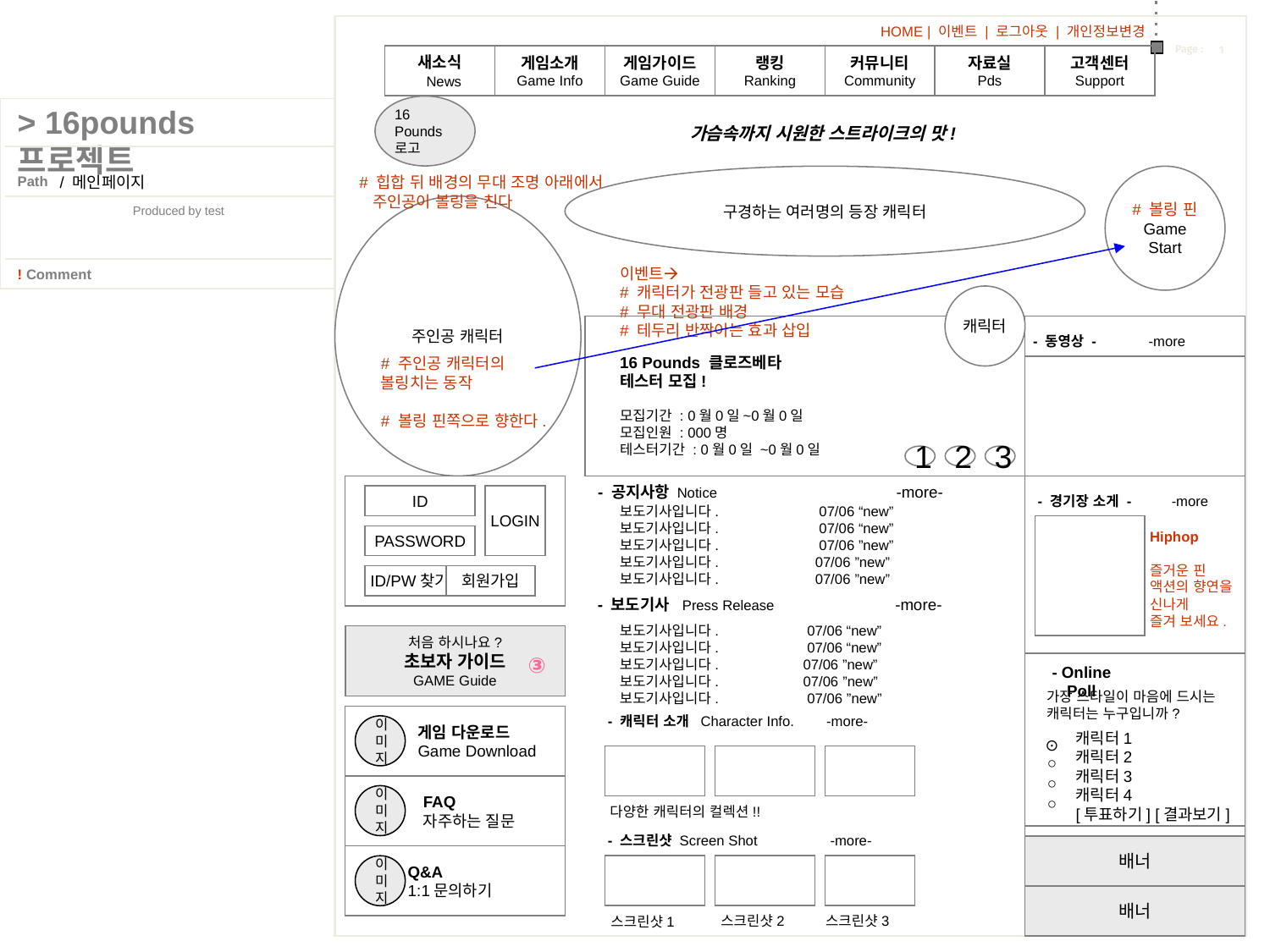

HOME | 이벤트 | 로그아웃 | 개인정보변경
새소식
 News
게임소개
Game Info
게임가이드
Game Guide
랭킹
Ranking
커뮤니티
Community
자료실
Pds
고객센터
Support
16 Pounds
로고
가슴속까지 시원한 스트라이크의 맛!
/ 메인페이지
# 힙합 뒤 배경의 무대 조명 아래에서 주인공이 볼링을 친다
구경하는 여러명의 등장 캐릭터
# 볼링 핀 Game Start
주인공 캐릭터
이벤트🡪
# 캐릭터가 전광판 들고 있는 모습
# 무대 전광판 배경
# 테두리 반짝이는 효과 삽입
캐릭터

- 동영상 -             -more
16 Pounds 클로즈베타
테스터 모집!
모집기간 : 0월0일~0월0일
모집인원 : 000명
테스터기간 : 0월0일 ~0월0일
# 주인공 캐릭터의 볼링치는 동작 # 볼링 핀쪽으로 향한다.

1
2
3
- 공지사항 Notice                                         -more-

ID
LOGIN
- 경기장 소게 -          -more
보도기사입니다.                         07/06 “new”
보도기사입니다.                         07/06 “new”
보도기사입니다.                         07/06 ”new”
보도기사입니다.                        07/06 ”new”
보도기사입니다.                        07/06 ”new”

Hiphop
즐거운 핀 액션의 향연을
신나게
즐겨 보세요.
PASSWORD
ID/PW찾기
회원가입
- 보도기사  Press Release                              -more-
보도기사입니다.                      07/06 “new”
보도기사입니다.                      07/06 “new”
보도기사입니다.                     07/06 ”new”
보도기사입니다.                     07/06 ”new”
보도기사입니다.                      07/06 ”new”
처음 하시나요?
초보자 가이드
GAME Guide
③

- Online Poll
가장 스타일이 마음에 드시는
캐릭터는 누구입니까?
- 캐릭터 소개  Character Info.        -more-

이미지
게임 다운로드
Game Download
캐릭터1
캐릭터2
캐릭터3
캐릭터4
[투표하기] [결과보기]
⊙

○

○

이미지
FAQ
자주하는 질문
○
다양한 캐릭터의 컬렉션!!
- 스크린샷 Screen Shot                  -more-
배너
             Q&A
             1:1문의하기
이미지

배너
스크린샷2
스크린샷3
스크린샷1